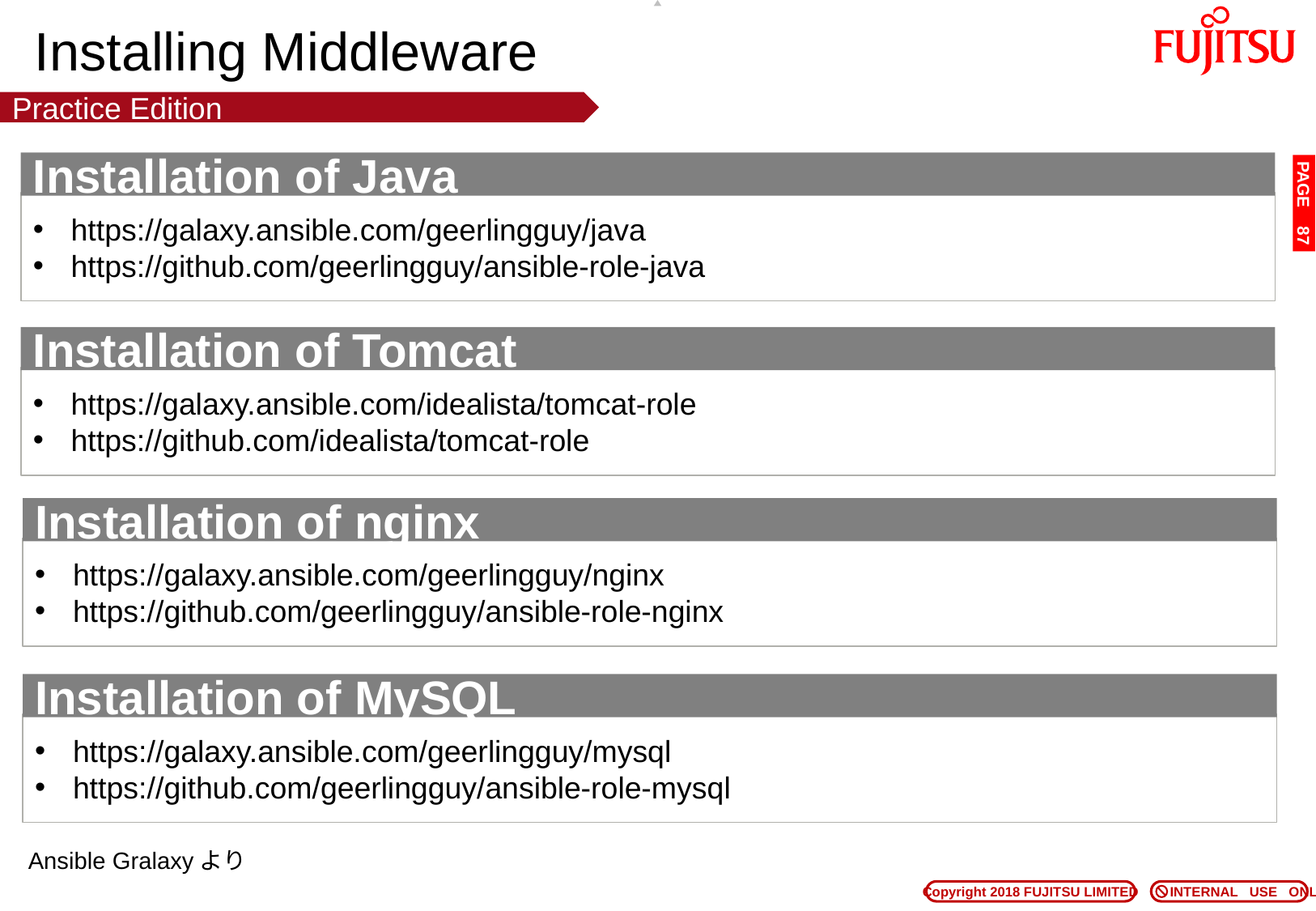

# Installing Middleware
Practice Edition
Installation of Java
PAGE    87
https://galaxy.ansible.com/geerlingguy/java
https://github.com/geerlingguy/ansible-role-java
Installation of Tomcat
https://galaxy.ansible.com/idealista/tomcat-role
https://github.com/idealista/tomcat-role
Installation of nginx
https://galaxy.ansible.com/geerlingguy/nginx
https://github.com/geerlingguy/ansible-role-nginx
Installation of MySQL
https://galaxy.ansible.com/geerlingguy/mysql
https://github.com/geerlingguy/ansible-role-mysql
Ansible Gralaxyより